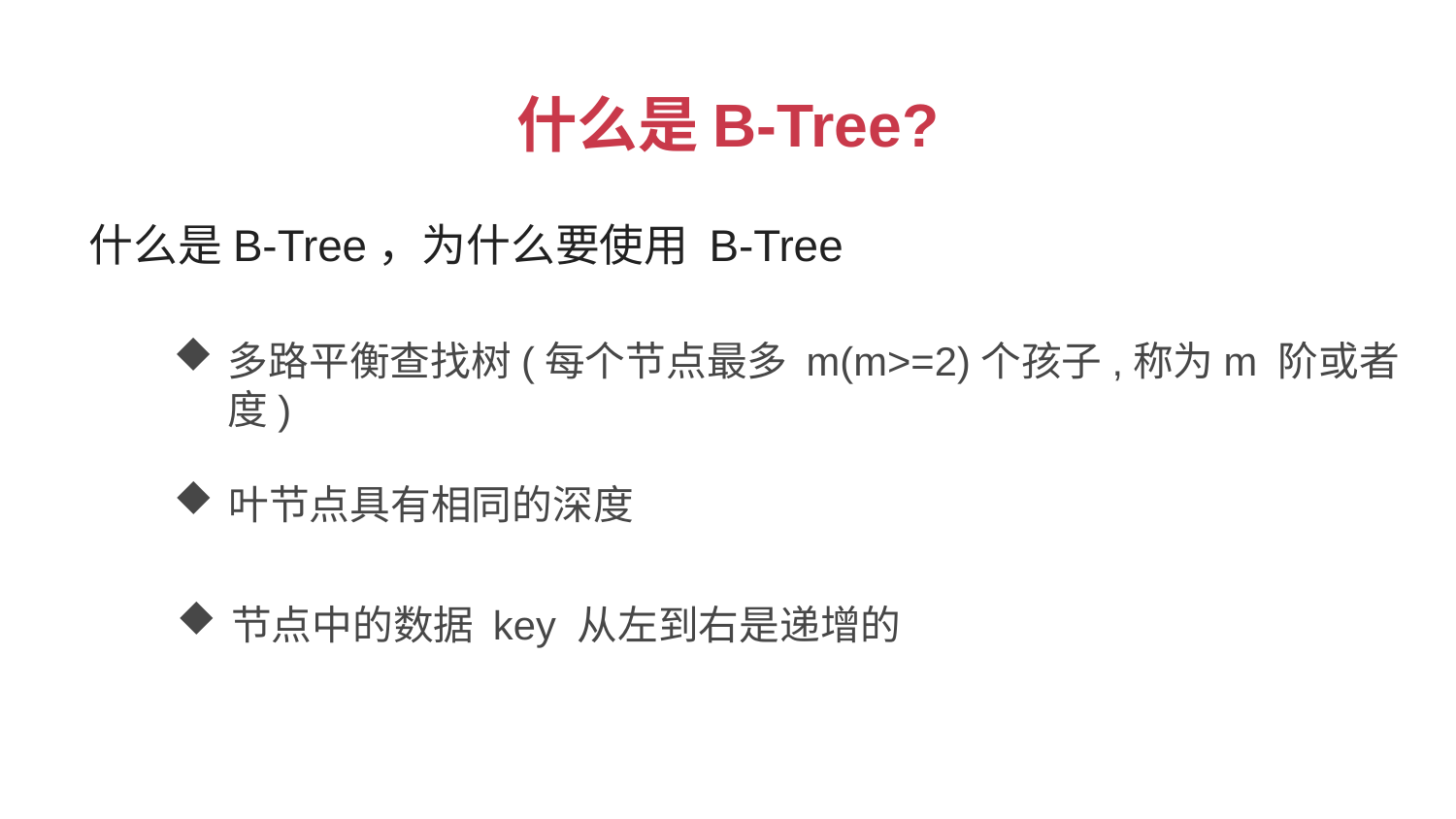

什么是B-Tree?
什么是B-Tree，为什么要使用 B-Tree
多路平衡查找树(每个节点最多 m(m>=2)个孩子,称为m 阶或者度)
叶节点具有相同的深度
节点中的数据 key 从左到右是递增的